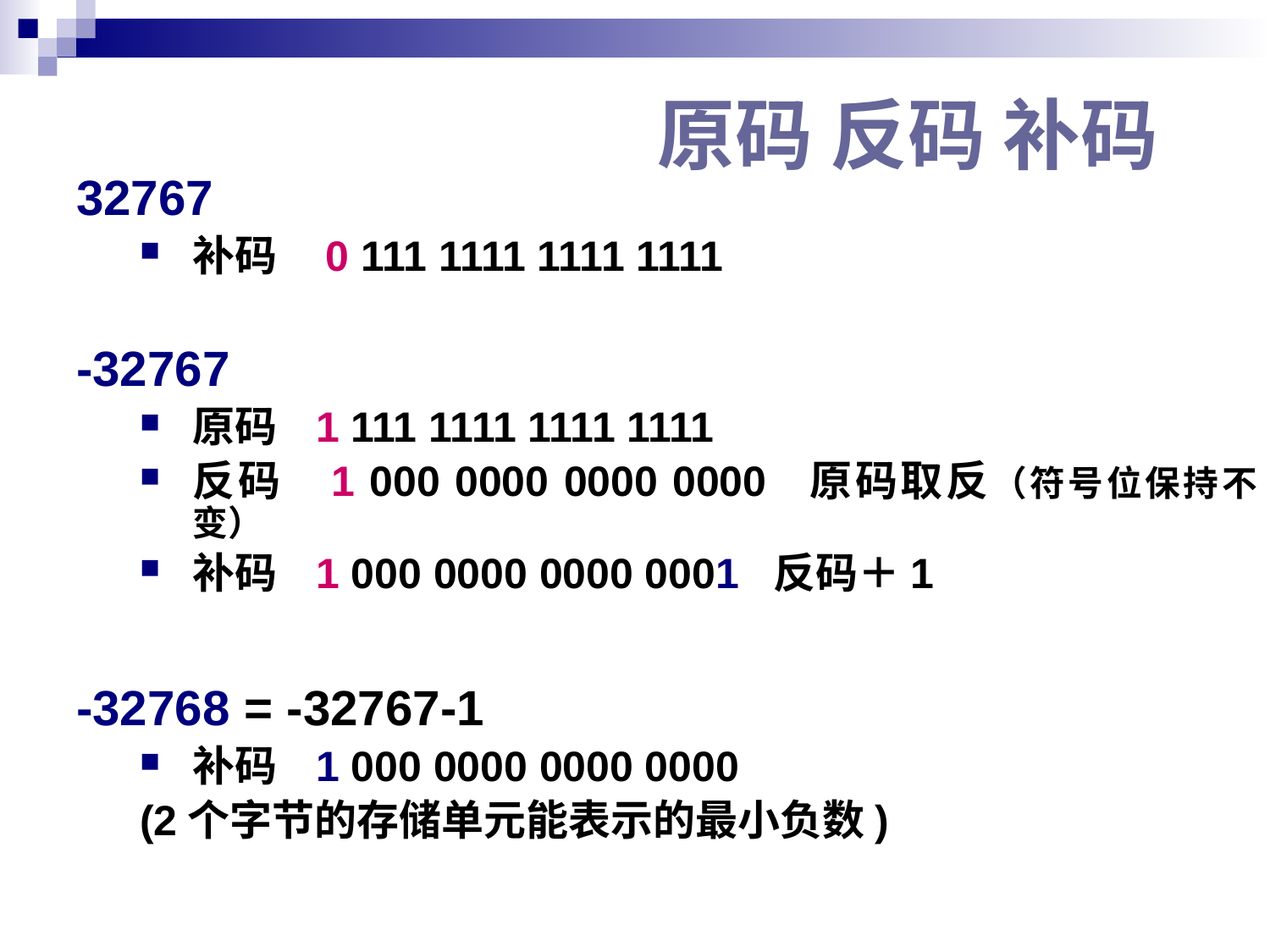

# 原码 反码 补码
32767
补码    0 111 1111 1111 1111

-32767
原码   1 111 1111 1111 1111
反码   1 000 0000 0000 0000  原码取反（符号位保持不变）
补码   1 000 0000 0000 0001  反码＋1

-32768 = -32767-1
补码   1 000 0000 0000 0000
(2个字节的存储单元能表示的最小负数)